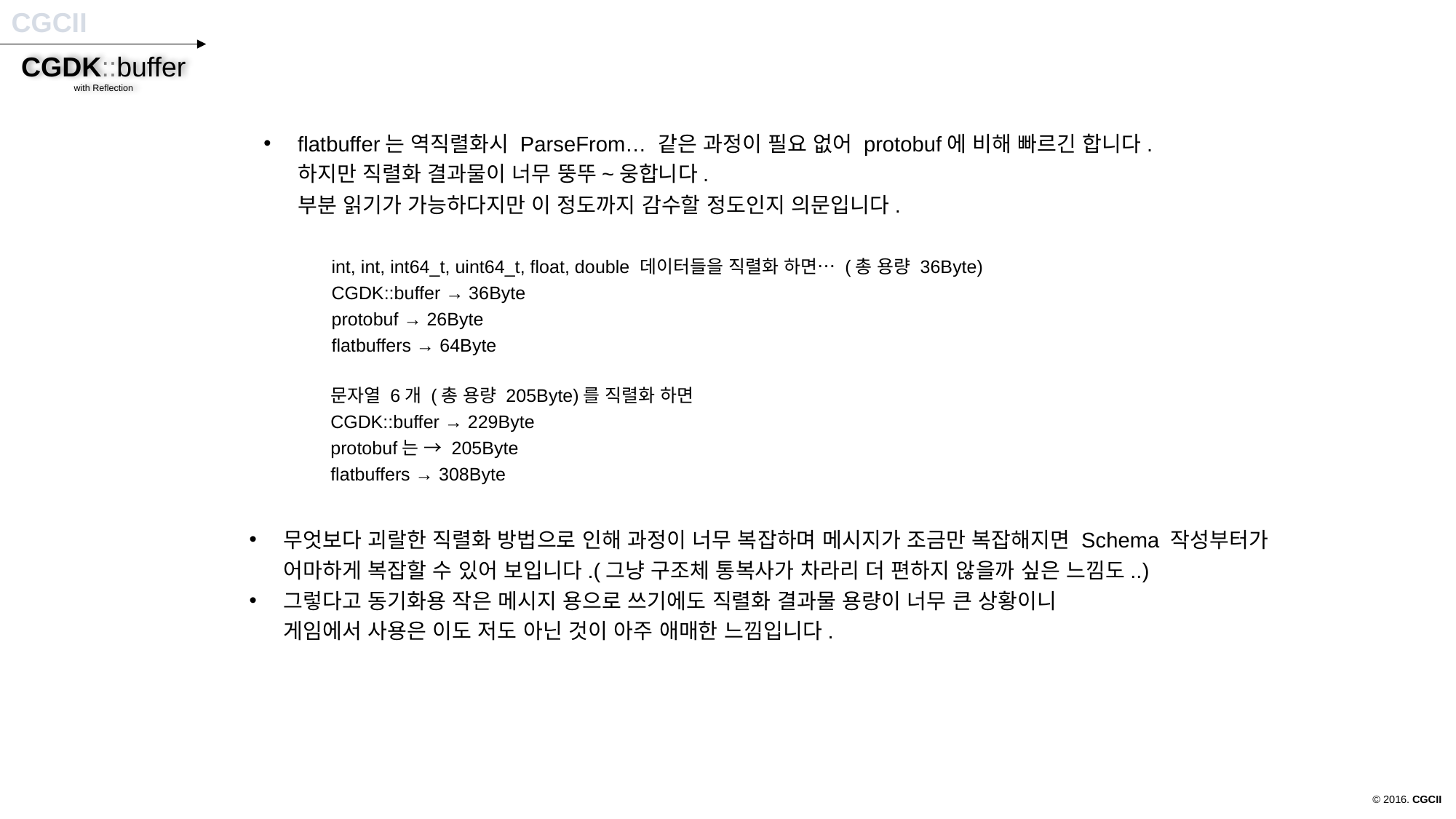

CGCII
CGDK::buffer
with Reflection

flatbuffer는 역직렬화시 ParseFrom… 같은 과정이 필요 없어 protobuf에 비해 빠르긴 합니다.
하지만 직렬화 결과물이 너무 뚱뚜~웅합니다.
부분 읽기가 가능하다지만 이 정도까지 감수할 정도인지 의문입니다.
int, int, int64_t, uint64_t, float, double 데이터들을 직렬화 하면… (총 용량 36Byte)
CGDK::buffer → 36Byte
protobuf → 26Byte
flatbuffers → 64Byte
문자열 6개 (총 용량 205Byte)를 직렬화 하면
CGDK::buffer → 229Byte
protobuf는 → 205Byte
flatbuffers → 308Byte
무엇보다 괴랄한 직렬화 방법으로 인해 과정이 너무 복잡하며 메시지가 조금만 복잡해지면 Schema 작성부터가 어마하게 복잡할 수 있어 보입니다.(그냥 구조체 통복사가 차라리 더 편하지 않을까 싶은 느낌도..)
그렇다고 동기화용 작은 메시지 용으로 쓰기에도 직렬화 결과물 용량이 너무 큰 상황이니
게임에서 사용은 이도 저도 아닌 것이 아주 애매한 느낌입니다.
© 2016. CGCII